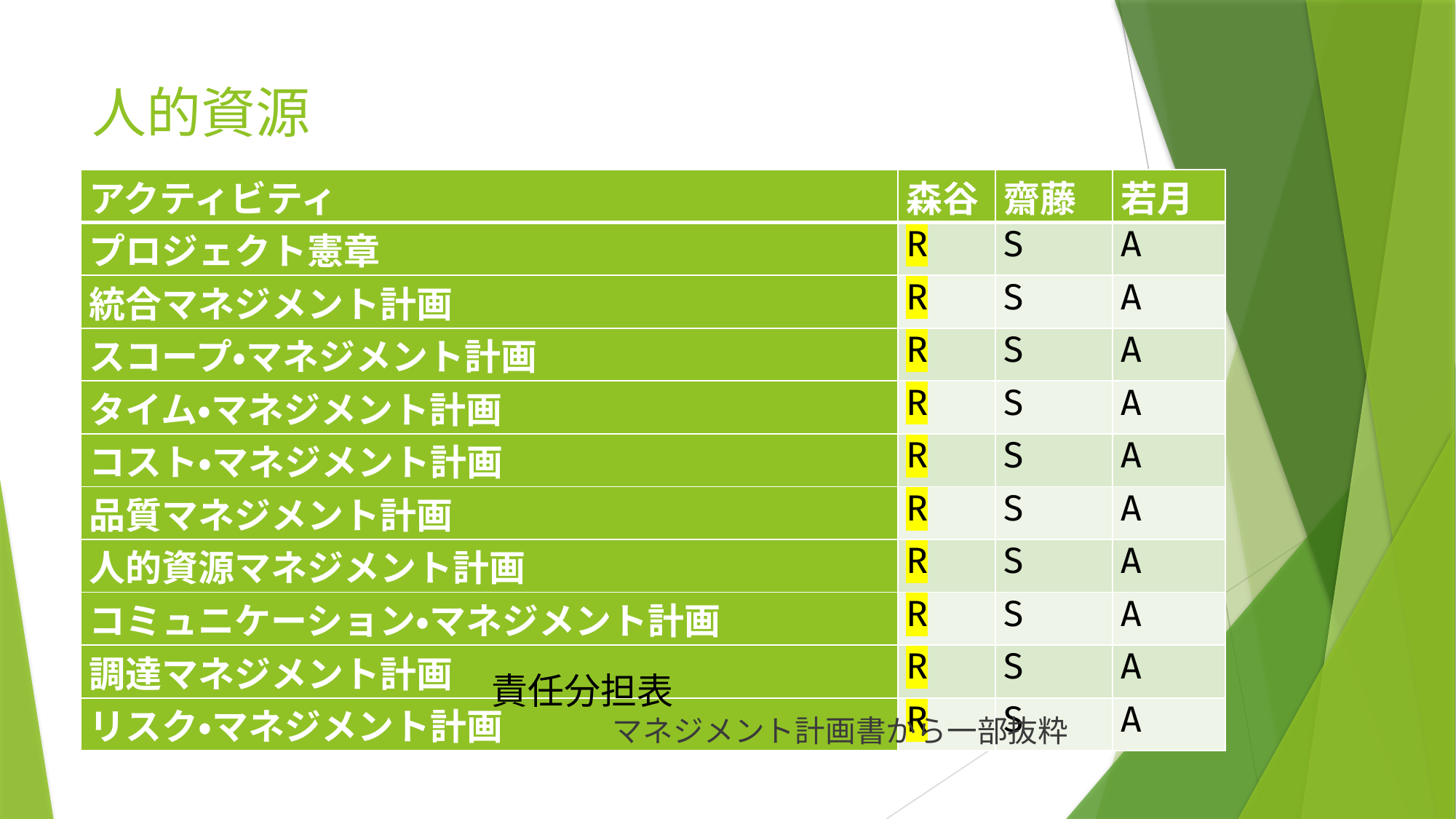

# 人的資源
| アクティビティ | 森谷 | 齋藤 | 若月 |
| --- | --- | --- | --- |
| プロジェクト憲章 | R | S | A |
| 統合マネジメント計画 | R | S | A |
| スコープ・マネジメント計画 | R | S | A |
| タイム・マネジメント計画 | R | S | A |
| コスト・マネジメント計画 | R | S | A |
| 品質マネジメント計画 | R | S | A |
| 人的資源マネジメント計画 | R | S | A |
| コミュニケーション・マネジメント計画 | R | S | A |
| 調達マネジメント計画 | R | S | A |
| リスク・マネジメント計画 | R | S | A |
責任分担表
　　　　マネジメント計画書から一部抜粋